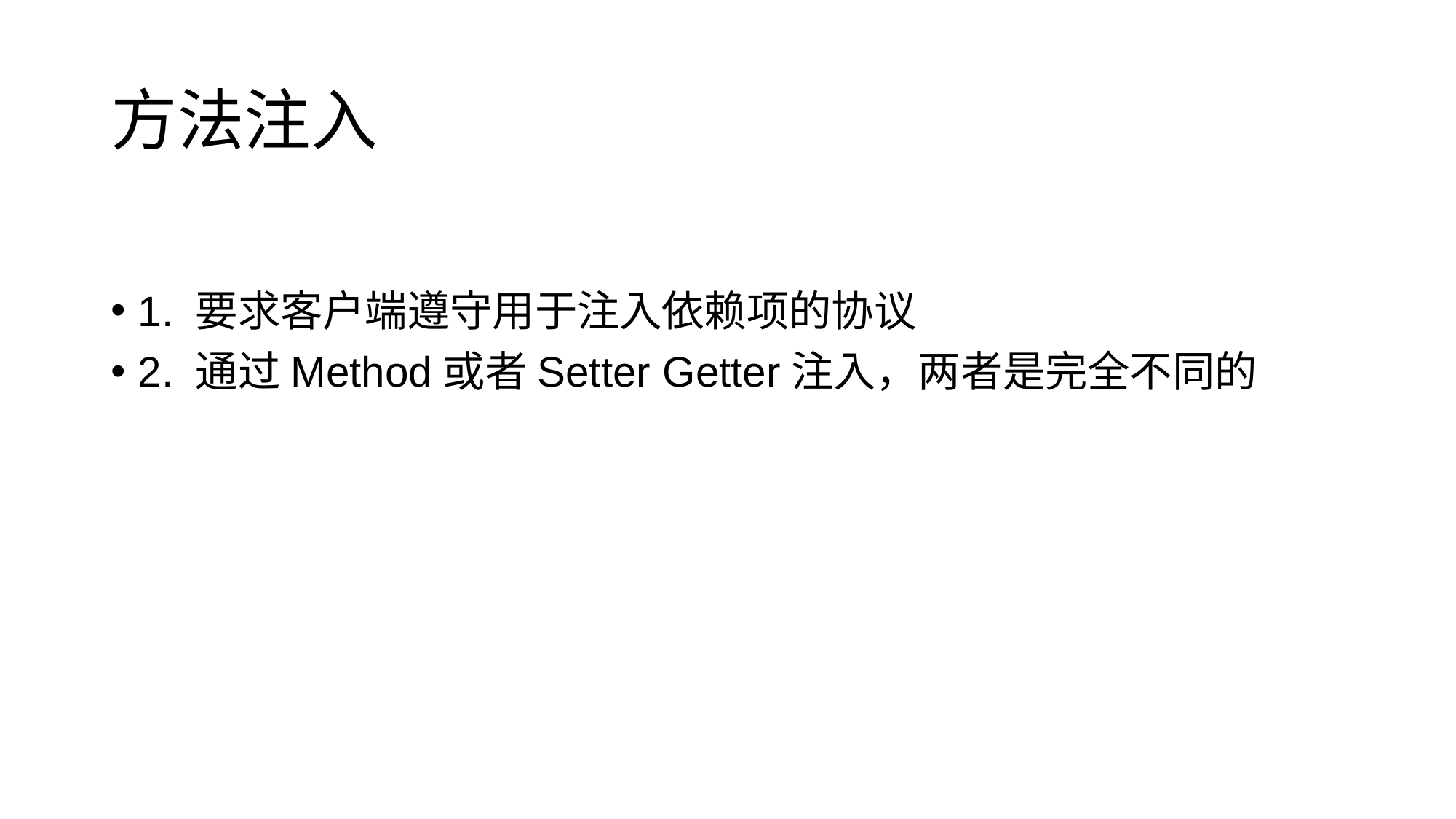

# 方法注入

1. 要求客户端遵守用于注入依赖项的协议
2. 通过Method或者Setter Getter注入，两者是完全不同的